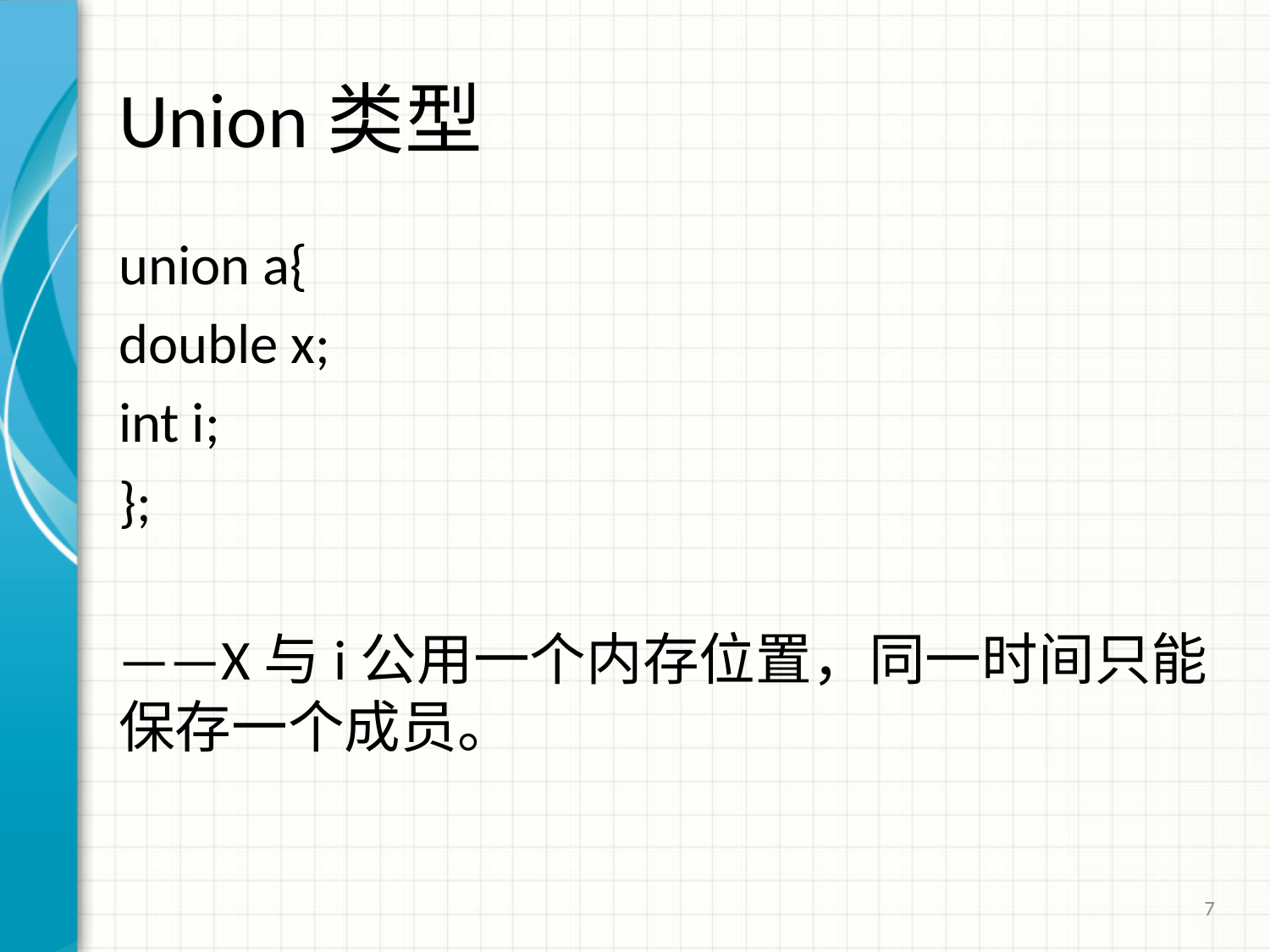

# Union类型
union a{
double x;
int i;
};

——X与i公用一个内存位置，同一时间只能保存一个成员。

7